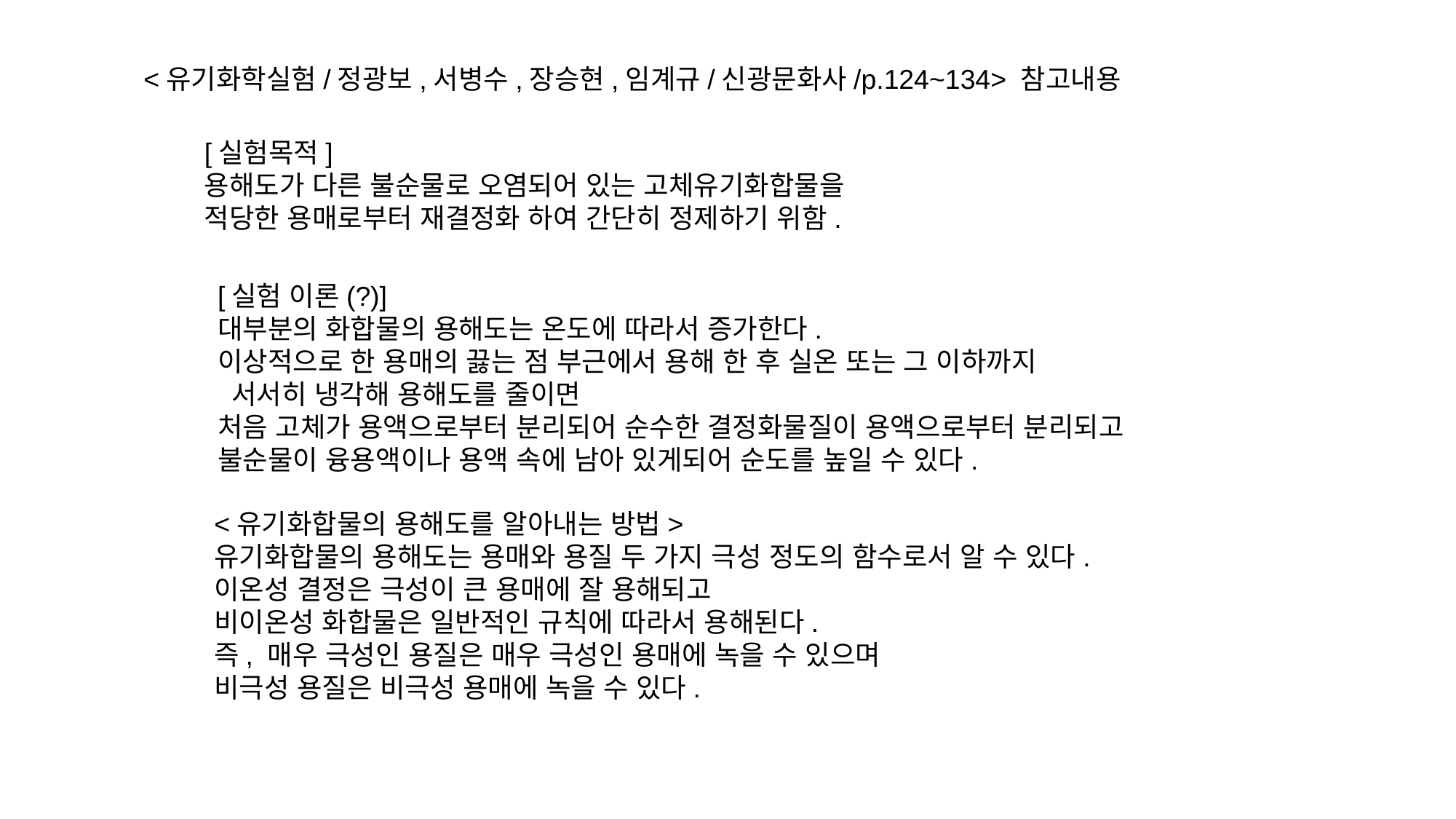

<유기화학실험/정광보,서병수,장승현,임계규/신광문화사/p.124~134> 참고내용
[실험목적]
용해도가 다른 불순물로 오염되어 있는 고체유기화합물을
적당한 용매로부터 재결정화 하여 간단히 정제하기 위함.

[실험 이론(?)]
대부분의 화합물의 용해도는 온도에 따라서 증가한다.
이상적으로 한 용매의 끓는 점 부근에서 용해 한 후 실온 또는 그 이하까지
 서서히 냉각해 용해도를 줄이면
처음 고체가 용액으로부터 분리되어 순수한 결정화물질이 용액으로부터 분리되고
불순물이 융용액이나 용액 속에 남아 있게되어 순도를 높일 수 있다.
<유기화합물의 용해도를 알아내는 방법>
유기화합물의 용해도는 용매와 용질 두 가지 극성 정도의 함수로서 알 수 있다.
이온성 결정은 극성이 큰 용매에 잘 용해되고
비이온성 화합물은 일반적인 규칙에 따라서 용해된다.
즉, 매우 극성인 용질은 매우 극성인 용매에 녹을 수 있으며
비극성 용질은 비극성 용매에 녹을 수 있다.